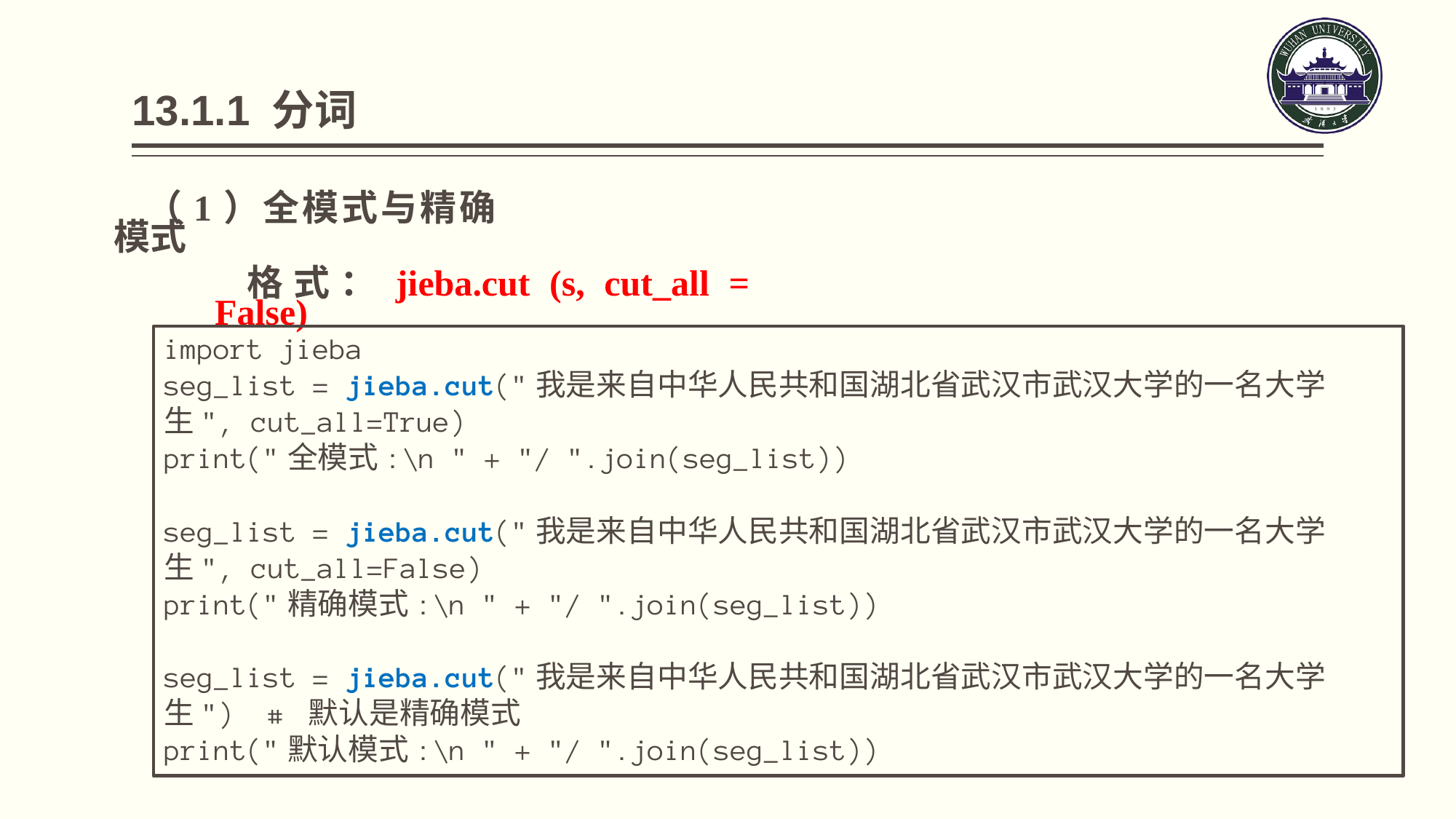

# 13.1.1 分词
（1）全模式与精确模式
格式：jieba.cut (s, cut_all = False)
import jieba
seg_list = jieba.cut("我是来自中华人民共和国湖北省武汉市武汉大学的一名大学生", cut_all=True)
print("全模式:\n " + "/ ".join(seg_list))

seg_list = jieba.cut("我是来自中华人民共和国湖北省武汉市武汉大学的一名大学生", cut_all=False)
print("精确模式:\n " + "/ ".join(seg_list))

seg_list = jieba.cut("我是来自中华人民共和国湖北省武汉市武汉大学的一名大学生")  # 默认是精确模式
print("默认模式:\n " + "/ ".join(seg_list))